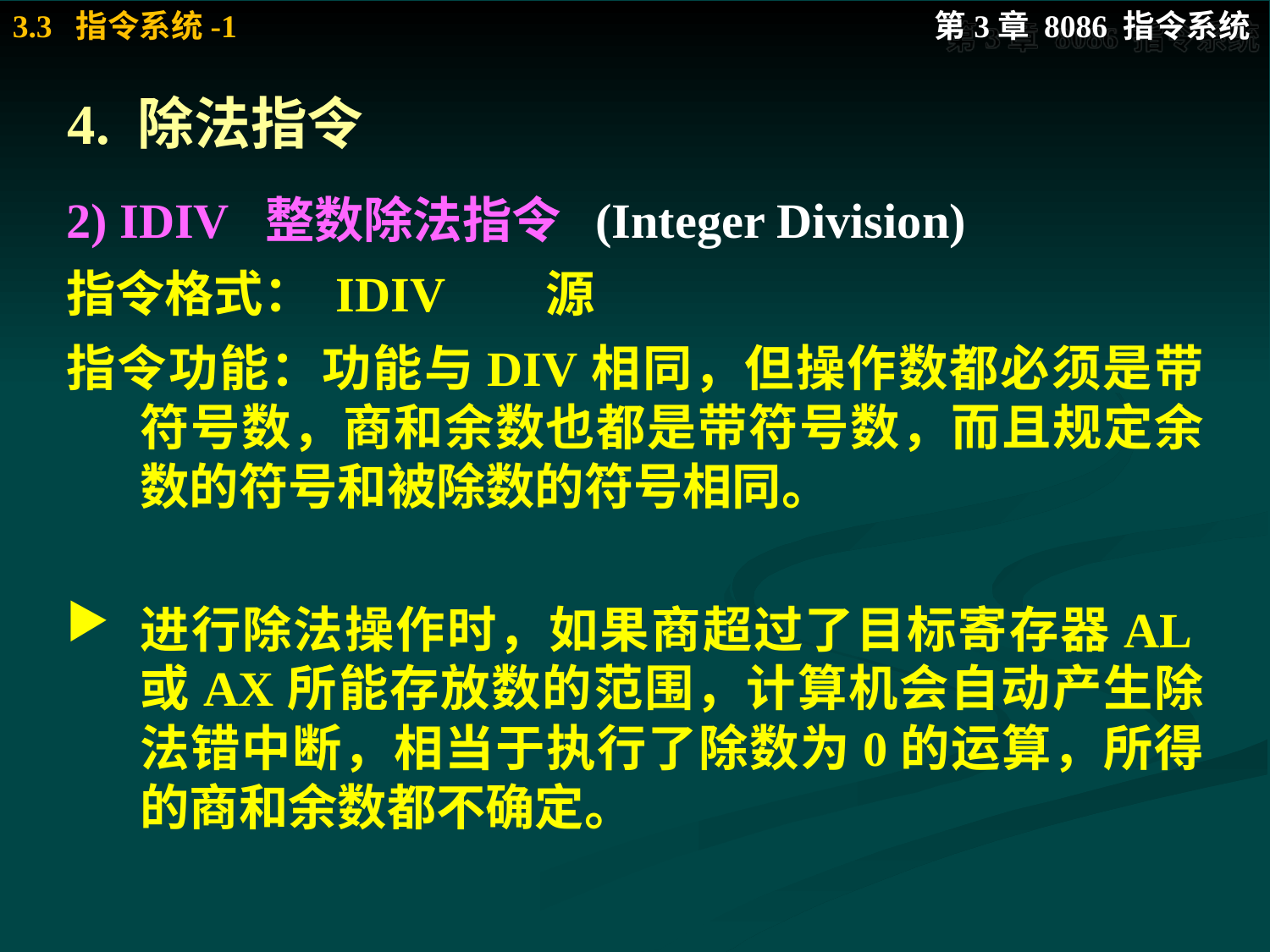

# 4. 除法指令
2) IDIV  整数除法指令  (Integer Division)
指令格式： IDIV	 源
指令功能：功能与DIV相同，但操作数都必须是带符号数，商和余数也都是带符号数，而且规定余数的符号和被除数的符号相同。

进行除法操作时，如果商超过了目标寄存器AL或AX所能存放数的范围，计算机会自动产生除法错中断，相当于执行了除数为0的运算，所得的商和余数都不确定。